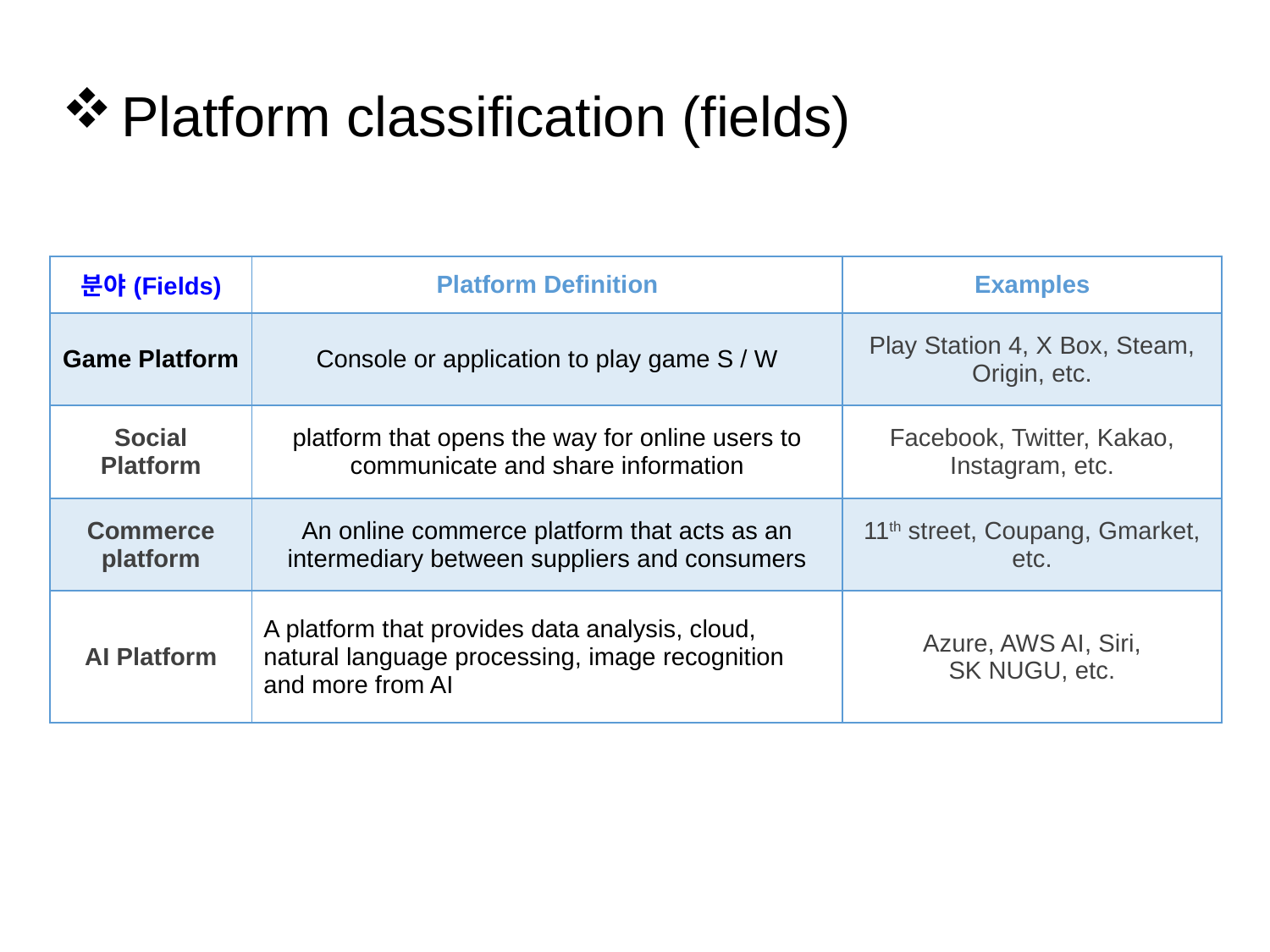

Platform classification (fields)
| 분야(Fields) | Platform Definition | Examples |
| --- | --- | --- |
| Game Platform | Console or application to play game S / W | Play Station 4, X Box, Steam, Origin, etc. |
| Social Platform | platform that opens the way for online users to communicate and share information | Facebook, Twitter, Kakao, Instagram, etc. |
| Commerce platform | An online commerce platform that acts as an intermediary between suppliers and consumers | 11th street, Coupang, Gmarket, etc. |
| AI Platform | A platform that provides data analysis, cloud, natural language processing, image recognition and more from AI | Azure, AWS AI, Siri, SK NUGU, etc. |